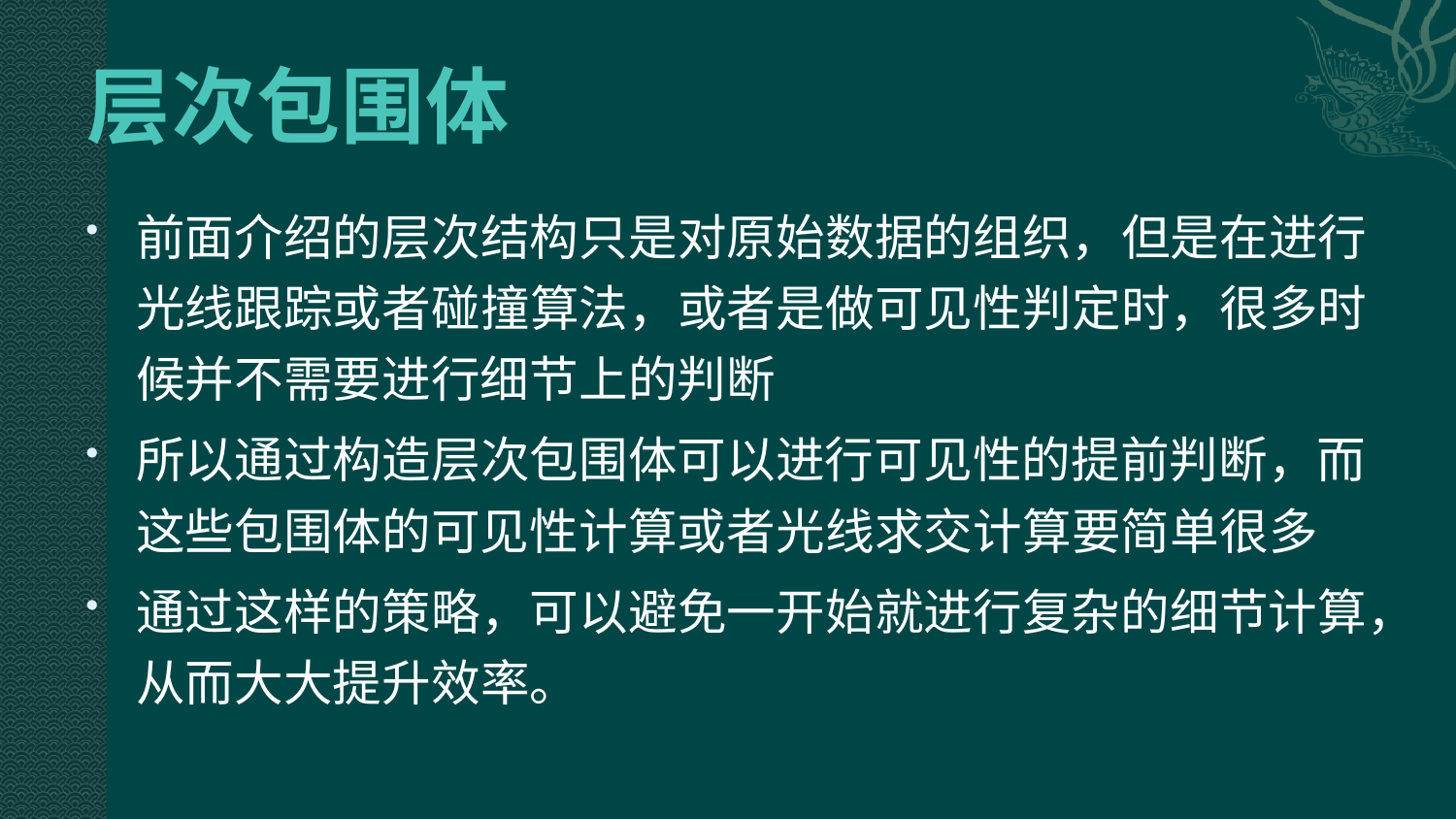

# 层次包围体
前面介绍的层次结构只是对原始数据的组织，但是在进行光线跟踪或者碰撞算法，或者是做可见性判定时，很多时候并不需要进行细节上的判断
所以通过构造层次包围体可以进行可见性的提前判断，而这些包围体的可见性计算或者光线求交计算要简单很多
通过这样的策略，可以避免一开始就进行复杂的细节计算，从而大大提升效率。